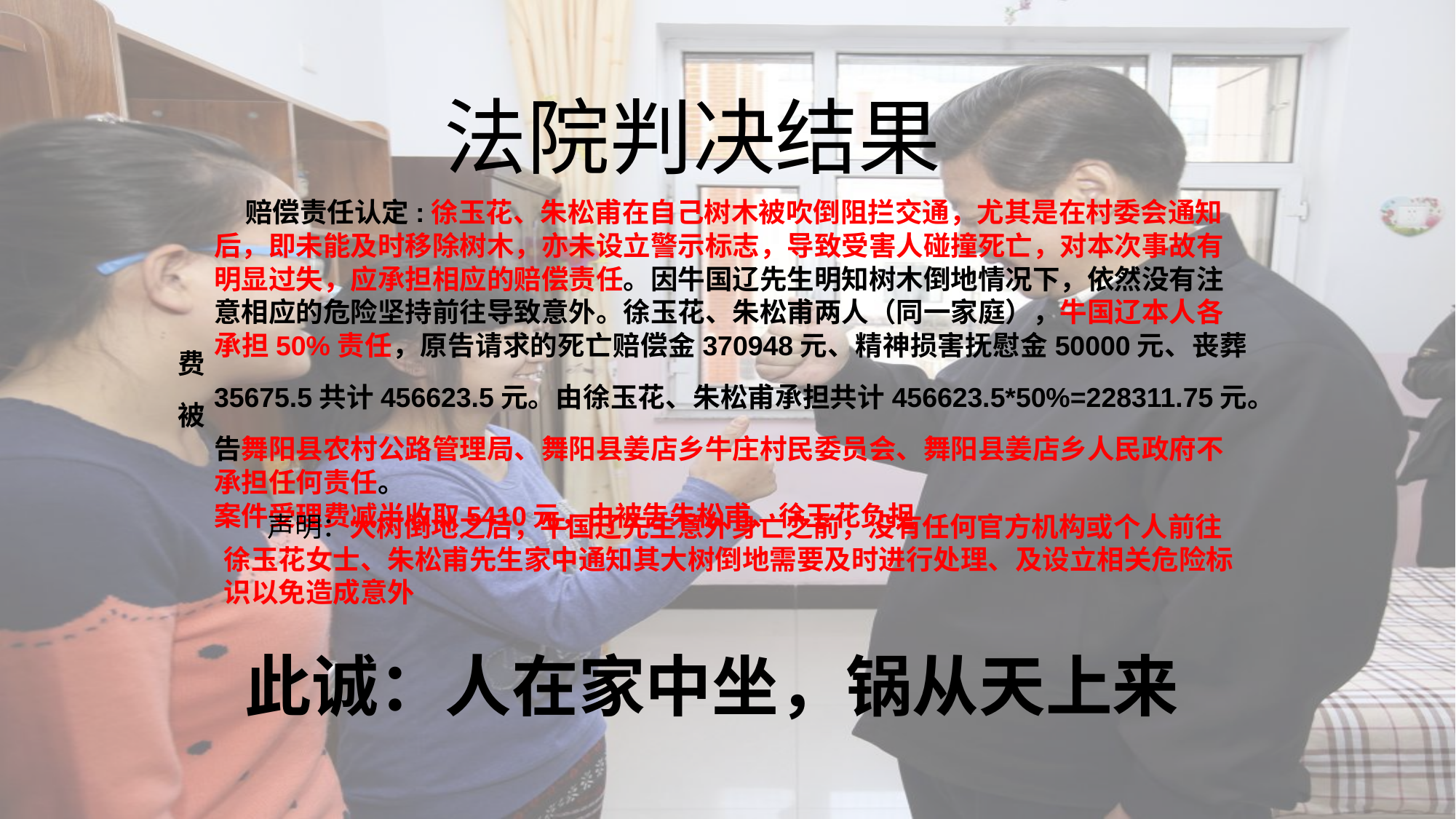

# 法院判决结果
    赔偿责任认定:徐玉花、朱松甫在自己树木被吹倒阻拦交通，尤其是在村委会通知
后，即未能及时移除树木，亦未设立警示标志，导致受害人碰撞死亡，对本次事故有
明显过失，应承担相应的赔偿责任。因牛国辽先生明知树木倒地情况下，依然没有注
意相应的危险坚持前往导致意外。徐玉花、朱松甫两人（同一家庭），牛国辽本人各
承担50%责任，原告请求的死亡赔偿金370948元、精神损害抚慰金50000元、丧葬费
35675.5共计456623.5元。由徐玉花、朱松甫承担共计456623.5*50%=228311.75元。被
告舞阳县农村公路管理局、舞阳县姜店乡牛庄村民委员会、舞阳县姜店乡人民政府不
承担任何责任。
案件受理费减半收取5410元，由被告朱松甫、徐玉花负担
      声明：大树倒地之后，牛国辽先生意外身亡之前，没有任何官方机构或个人前往徐玉花女士、朱松甫先生家中通知其大树倒地需要及时进行处理、及设立相关危险标识以免造成意外
此诚：人在家中坐，锅从天上来